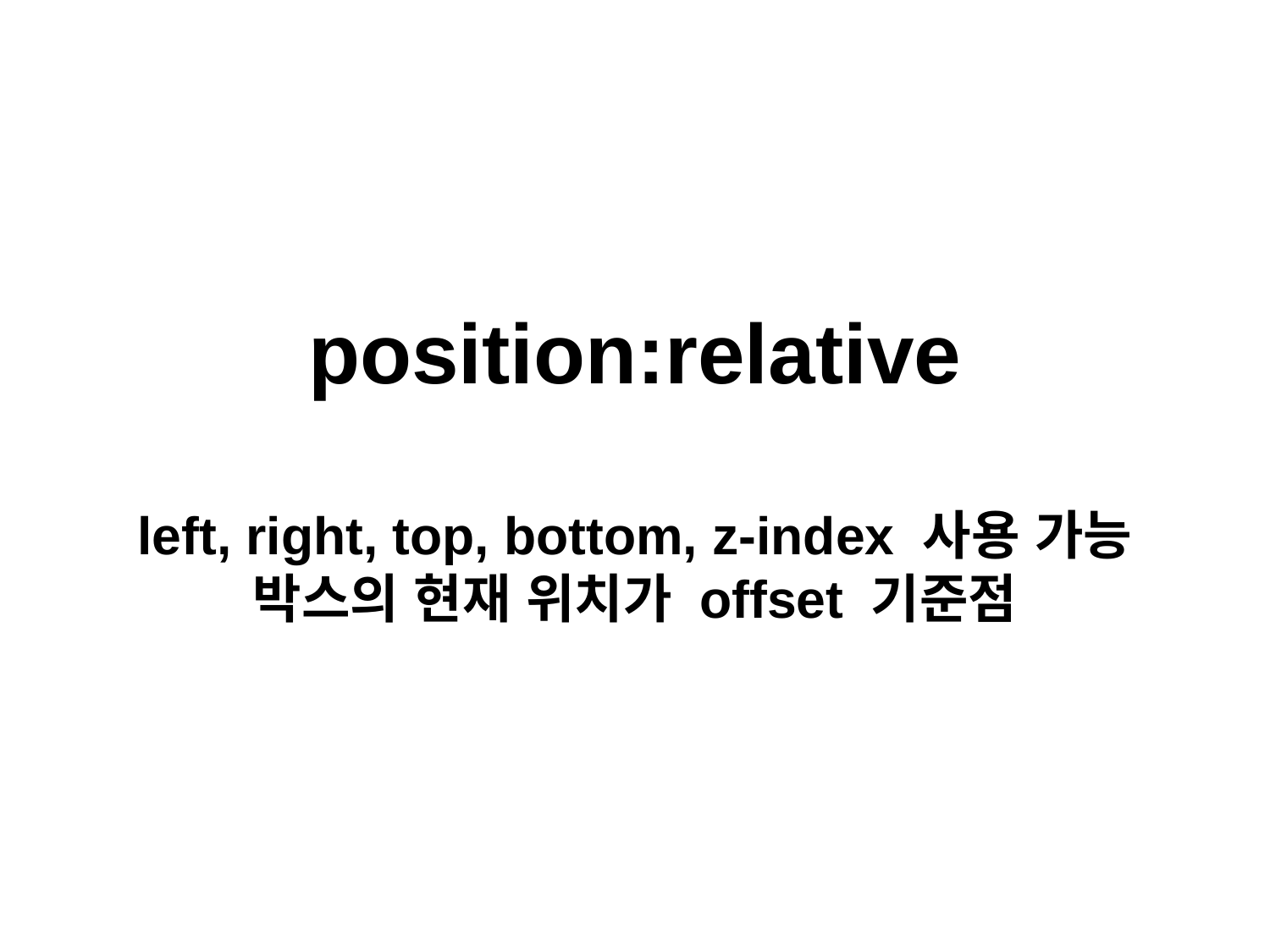

# position:relative

left, right, top, bottom, z-index 사용 가능
박스의 현재 위치가 offset 기준점